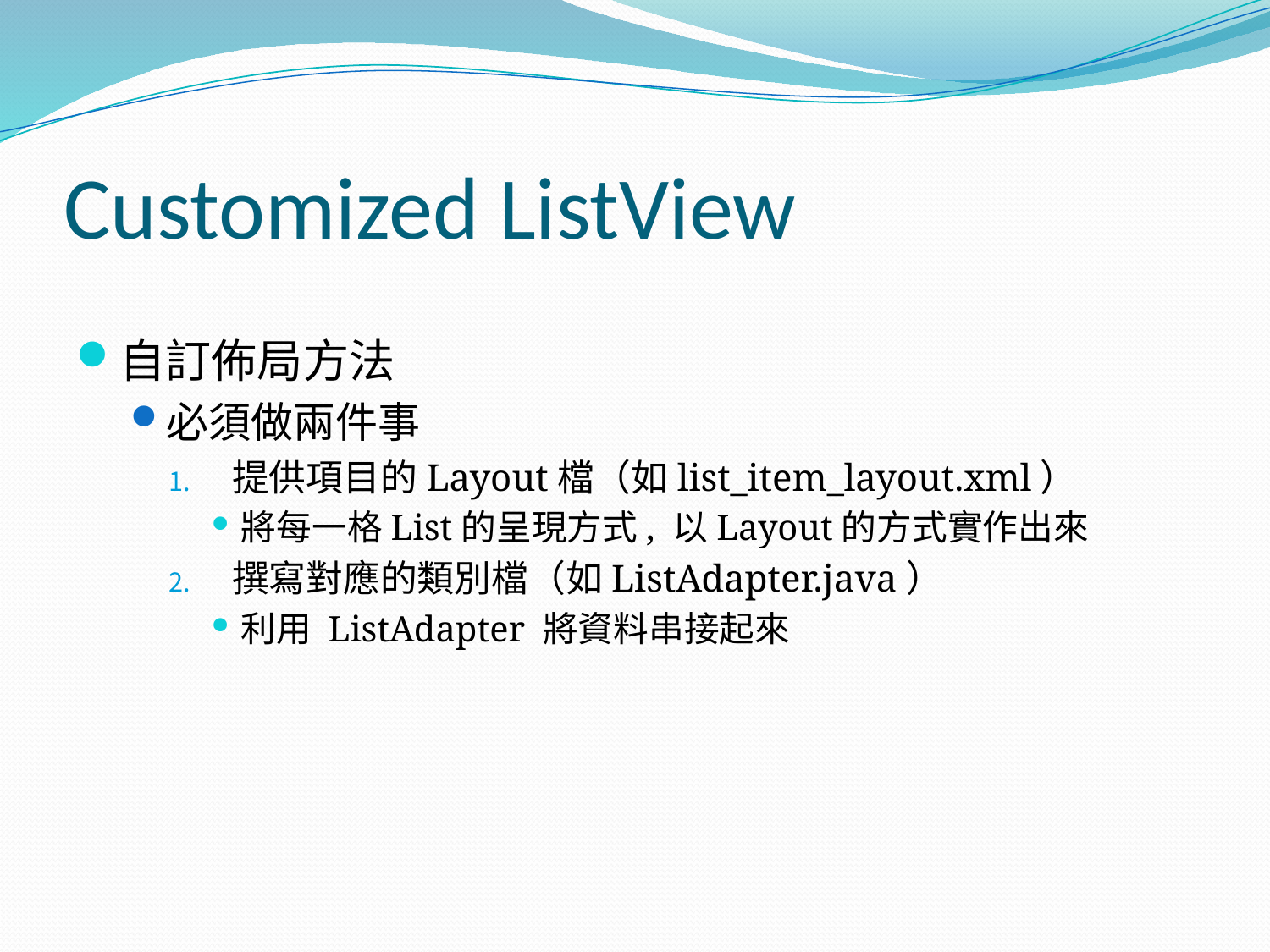

# Customized ListView
自訂佈局方法
必須做兩件事
提供項目的Layout檔（如list_item_layout.xml）
將每一格List的呈現方式, 以Layout的方式實作出來
撰寫對應的類別檔（如ListAdapter.java）
利用 ListAdapter 將資料串接起來